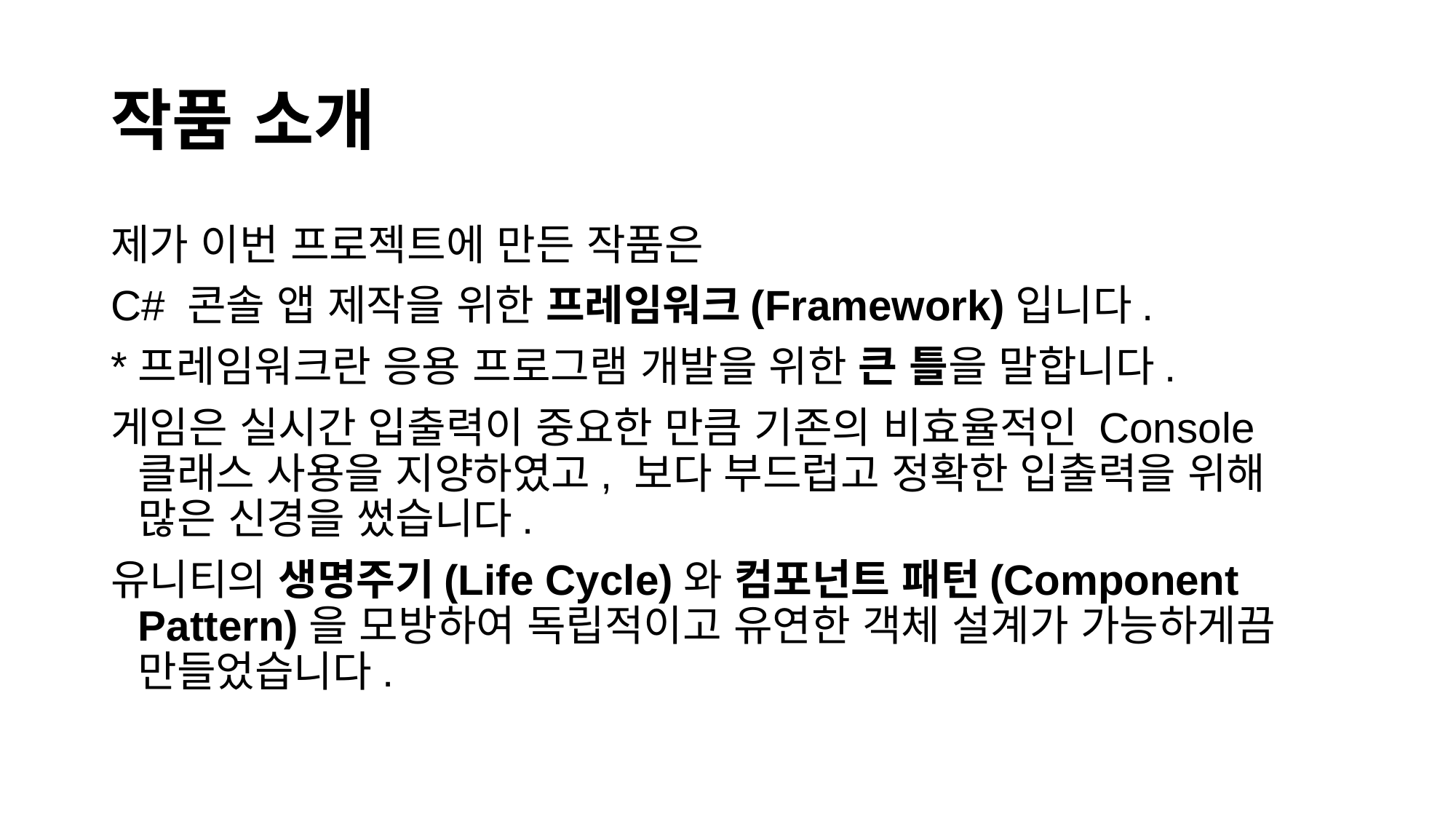

# 작품 소개
제가 이번 프로젝트에 만든 작품은
C# 콘솔 앱 제작을 위한 프레임워크(Framework)입니다.
*프레임워크란 응용 프로그램 개발을 위한 큰 틀을 말합니다.
게임은 실시간 입출력이 중요한 만큼 기존의 비효율적인 Console 클래스 사용을 지양하였고, 보다 부드럽고 정확한 입출력을 위해 많은 신경을 썼습니다.
유니티의 생명주기(Life Cycle)와 컴포넌트 패턴(Component Pattern)을 모방하여 독립적이고 유연한 객체 설계가 가능하게끔 만들었습니다.